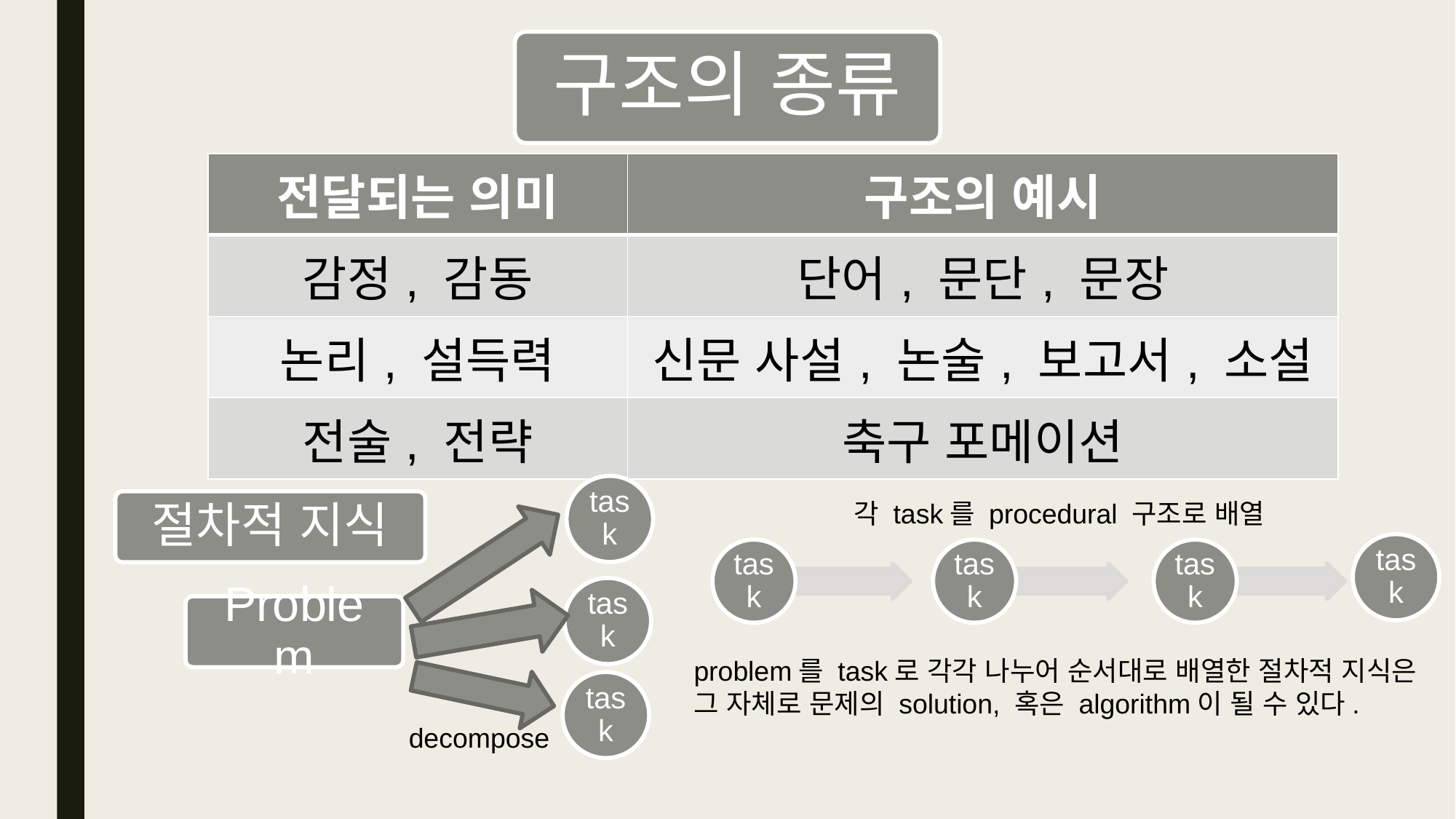

구조의 종류
| 전달되는 의미 | 구조의 예시 |
| --- | --- |
| 감정, 감동 | 단어, 문단, 문장 |
| 논리, 설득력 | 신문 사설, 논술, 보고서, 소설 |
| 전술, 전략 | 축구 포메이션 |
task
각 task를 procedural 구조로 배열

절차적 지식
task
task
task
task

task

Problem

problem를 task로 각각 나누어 순서대로 배열한 절차적 지식은
그 자체로 문제의 solution, 혹은 algorithm이 될 수 있다.
task

decompose